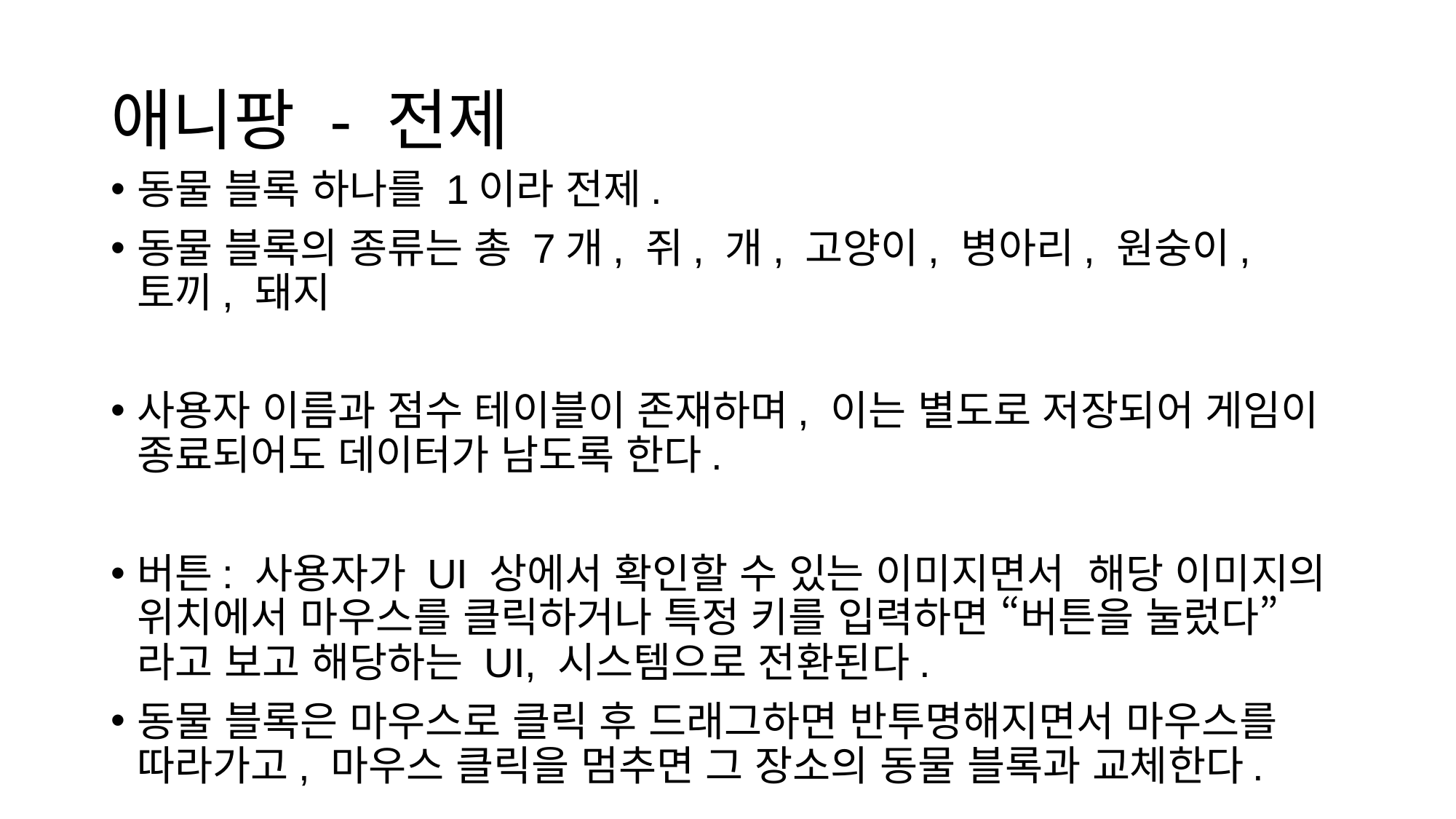

# 애니팡 - 전제
동물 블록 하나를 1이라 전제.
동물 블록의 종류는 총 7개, 쥐, 개, 고양이, 병아리, 원숭이, 토끼, 돼지

사용자 이름과 점수 테이블이 존재하며, 이는 별도로 저장되어 게임이 종료되어도 데이터가 남도록 한다.

버튼: 사용자가 UI 상에서 확인할 수 있는 이미지면서  해당 이미지의 위치에서 마우스를 클릭하거나 특정 키를 입력하면 “버튼을 눌렀다”라고 보고 해당하는 UI, 시스템으로 전환된다.
동물 블록은 마우스로 클릭 후 드래그하면 반투명해지면서 마우스를 따라가고, 마우스 클릭을 멈추면 그 장소의 동물 블록과 교체한다.